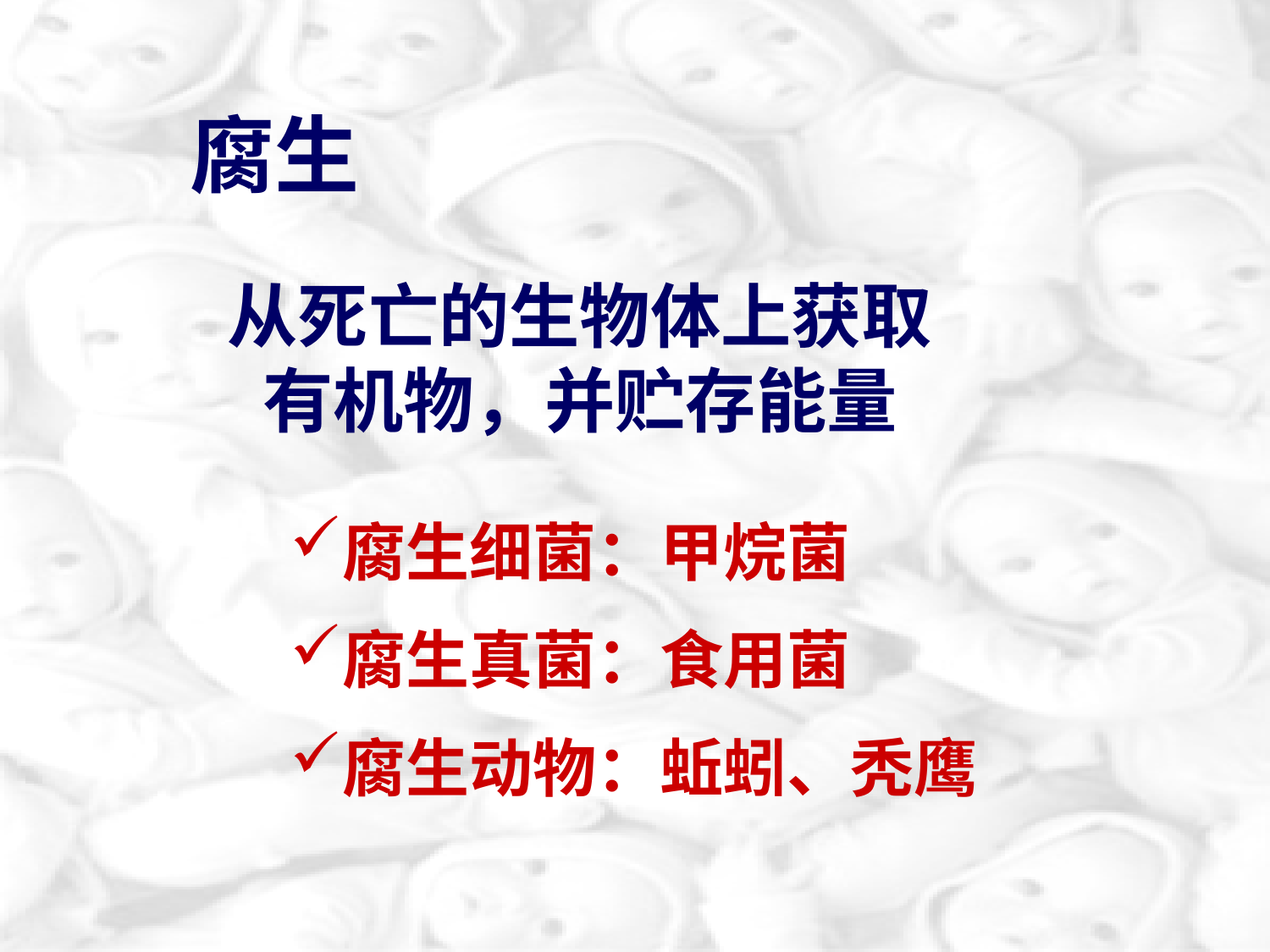

腐生
从死亡的生物体上获取有机物，并贮存能量
腐生细菌：甲烷菌
腐生真菌：食用菌
腐生动物：蚯蚓、秃鹰